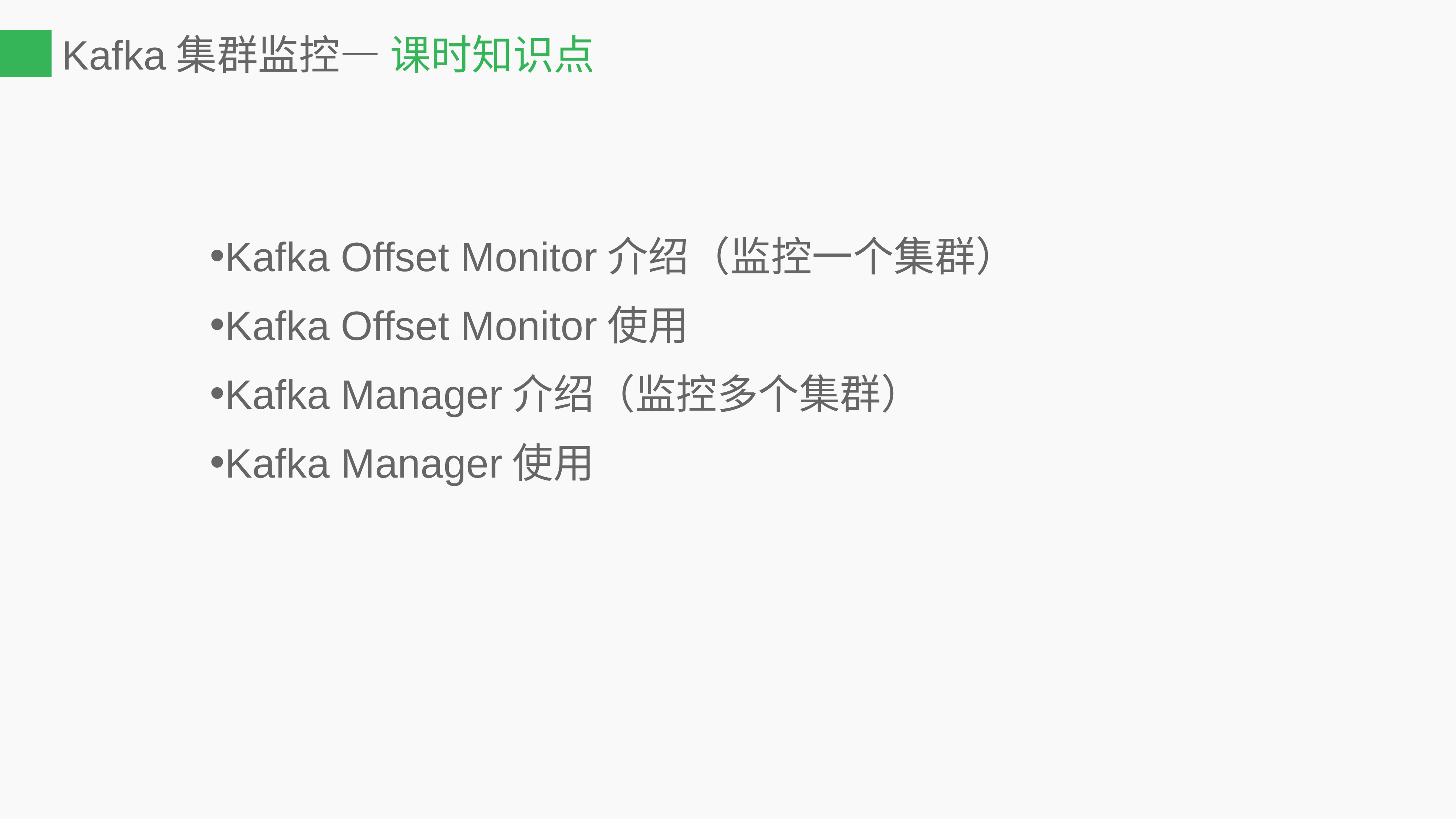

Kafka集群监控— 课时知识点
Kafka Offset Monitor介绍（监控一个集群）
Kafka Offset Monitor使用
Kafka Manager介绍（监控多个集群）
Kafka Manager使用